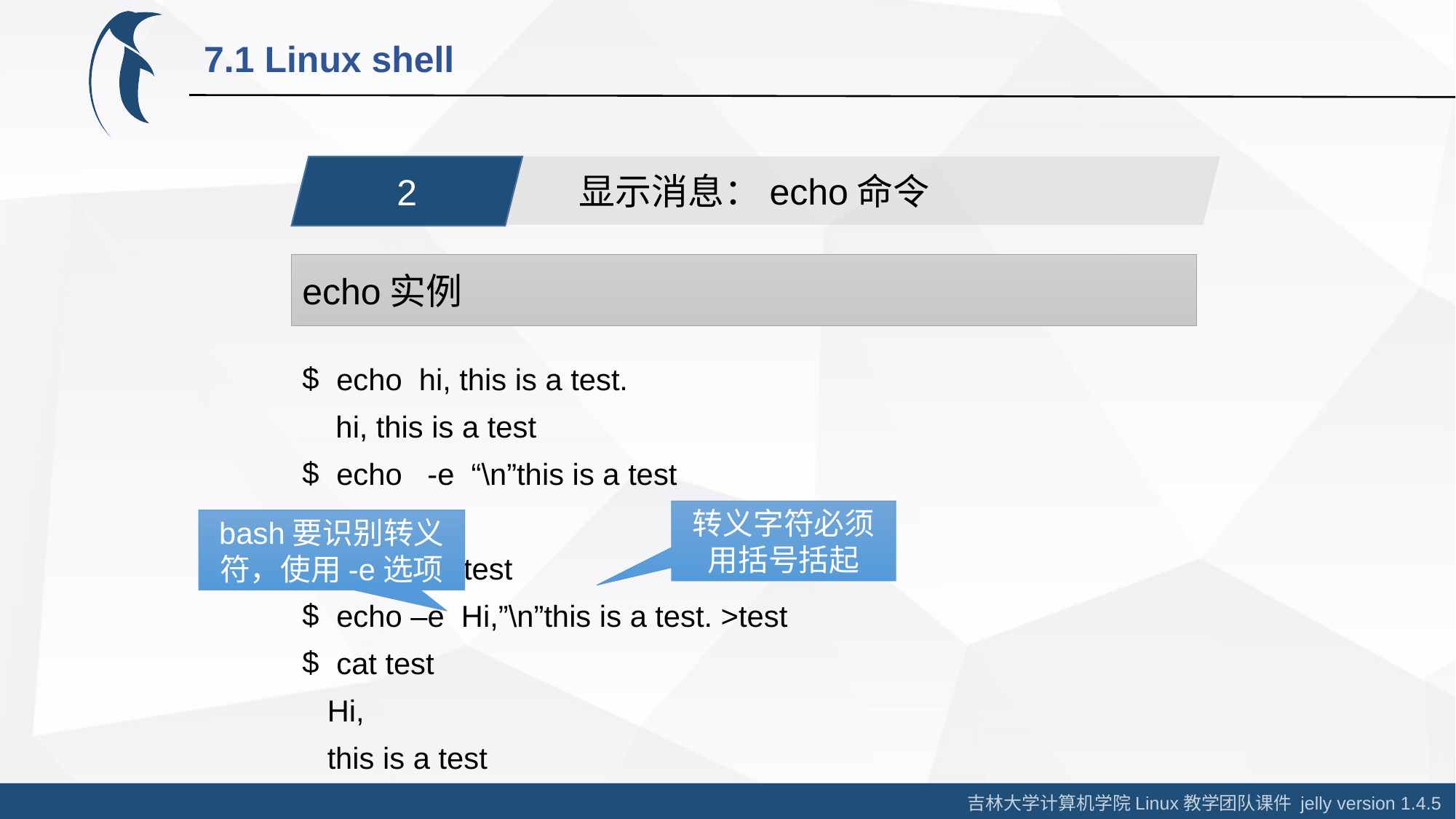

7.1 Linux shell
显示消息：echo命令
2
echo实例
echo  hi, this is a test.
    hi, this is a test
echo   -e  “\n”this is a test

   this  is  a  test
echo –e  Hi,”\n”this is a test. >test
cat test
   Hi,
   this is a test
转义字符必须用括号括起
bash要识别转义符，使用-e选项